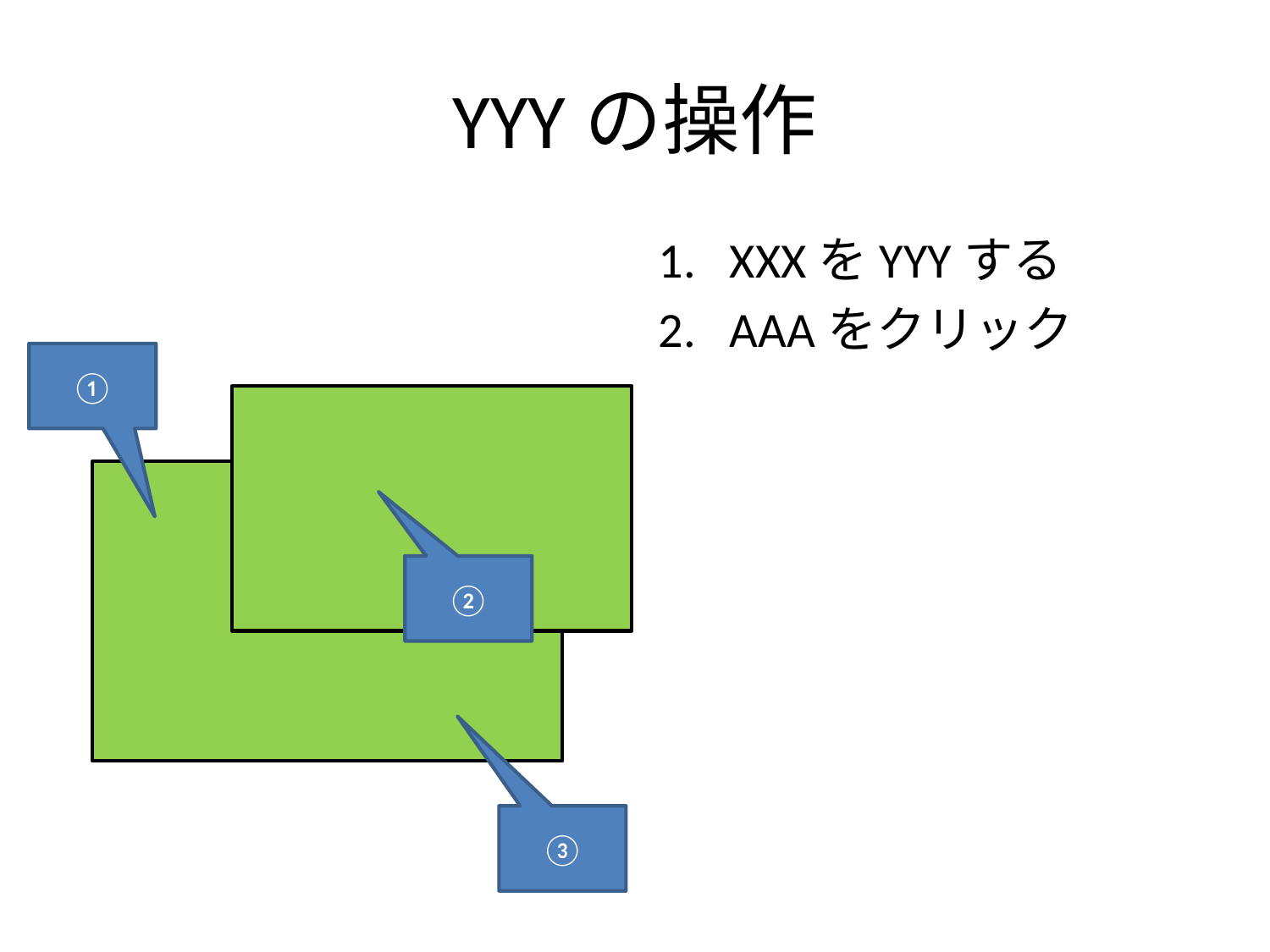

# YYYの操作
XXXをYYYする
AAAをクリック

①

②
③